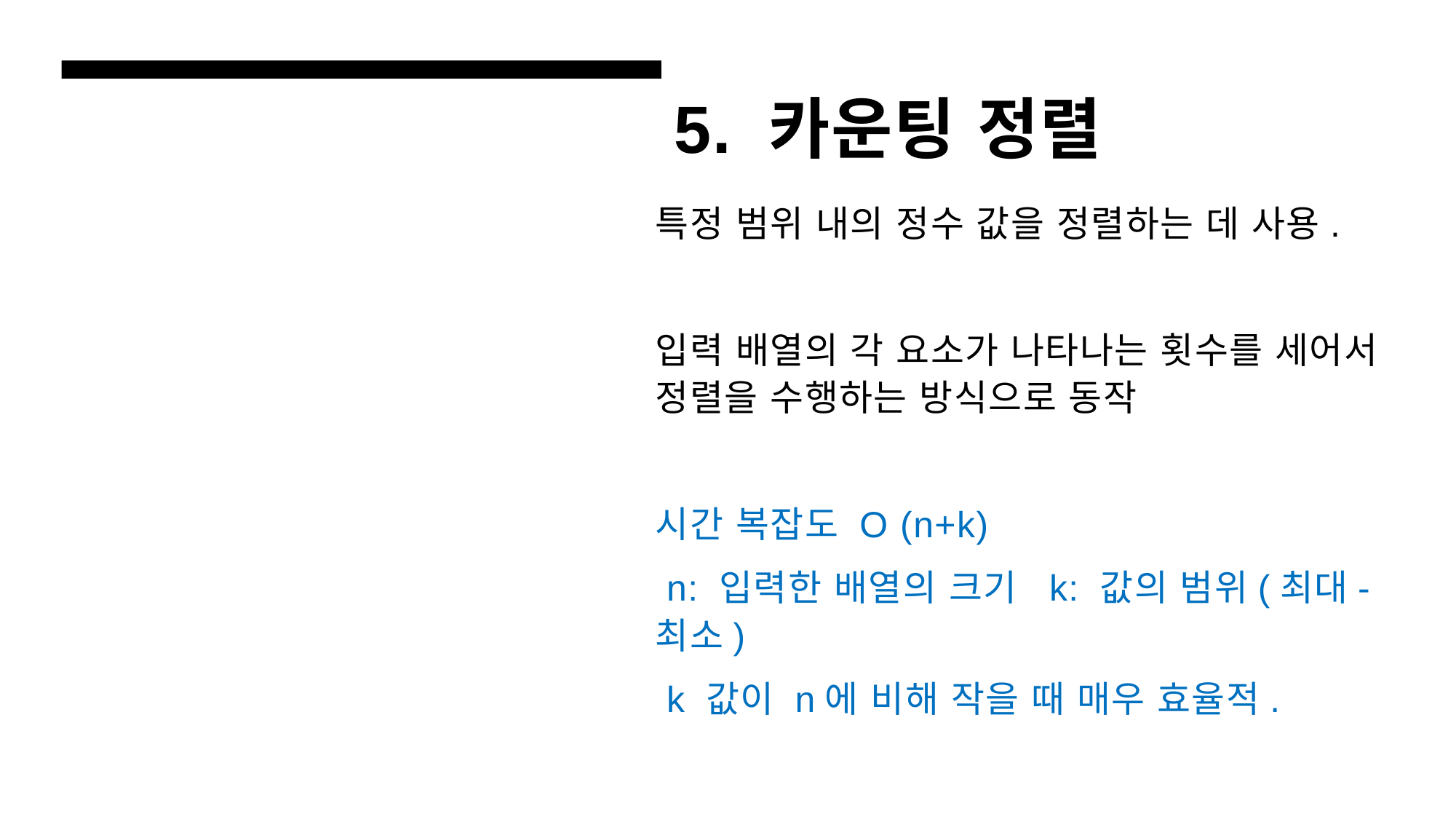

# 5. 카운팅 정렬
특정 범위 내의 정수 값을 정렬하는 데 사용.

입력 배열의 각 요소가 나타나는 횟수를 세어서 정렬을 수행하는 방식으로 동작

시간 복잡도 O (n+k)
 n: 입력한 배열의 크기  k: 값의 범위(최대-최소)
 k 값이 n에 비해 작을 때 매우 효율적.